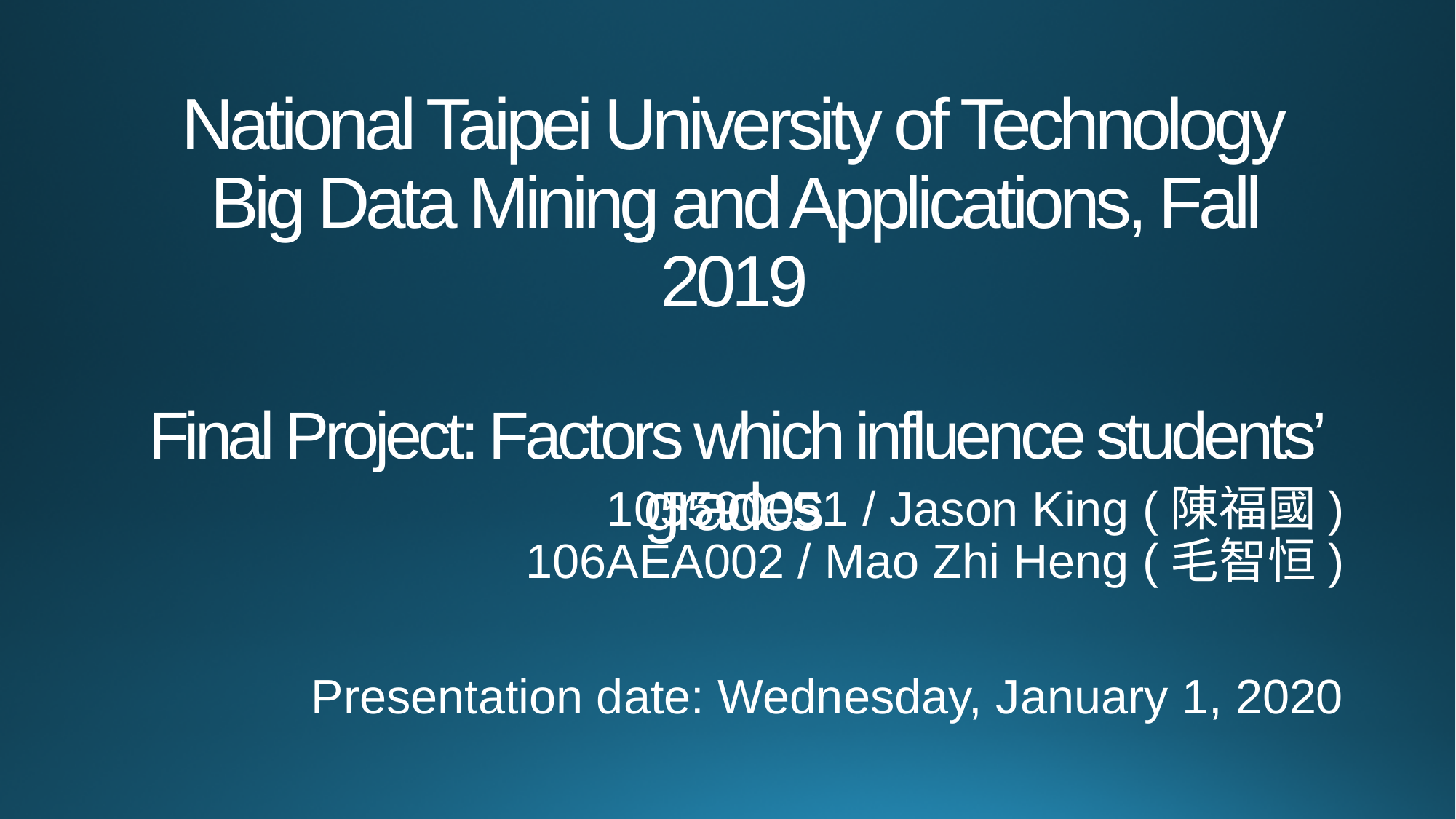

# National Taipei University of Technology Big Data Mining and Applications, Fall 2019 Final Project: Factors which influence students’ grades
105590051 / Jason King (陳福國)
106AEA002 / Mao Zhi Heng (毛智恒)

Presentation date: Wednesday, January 1, 2020